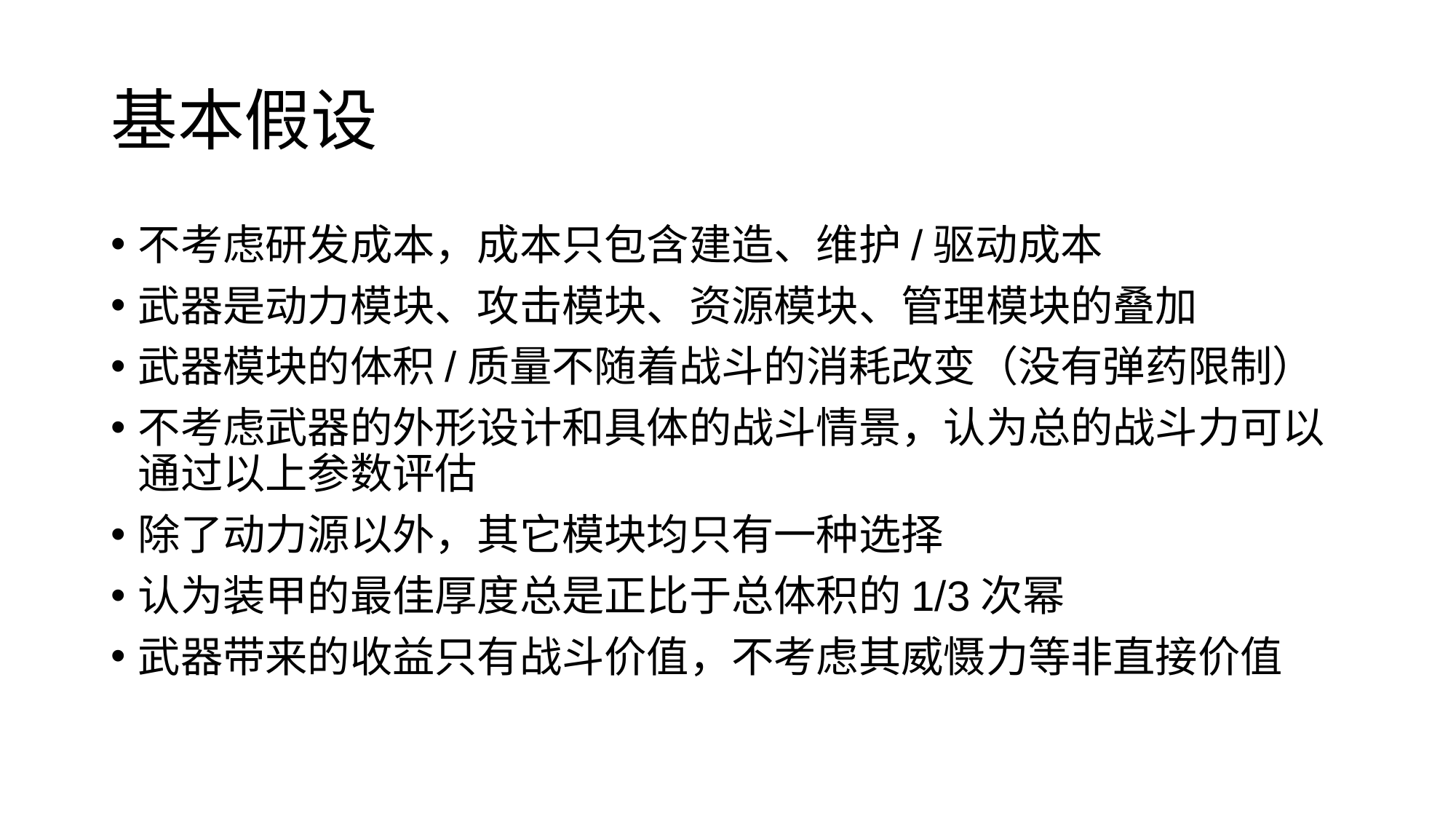

# 基本假设
不考虑研发成本，成本只包含建造、维护/驱动成本
武器是动力模块、攻击模块、资源模块、管理模块的叠加
武器模块的体积/质量不随着战斗的消耗改变（没有弹药限制）
不考虑武器的外形设计和具体的战斗情景，认为总的战斗力可以通过以上参数评估
除了动力源以外，其它模块均只有一种选择
认为装甲的最佳厚度总是正比于总体积的1/3次幂
武器带来的收益只有战斗价值，不考虑其威慑力等非直接价值